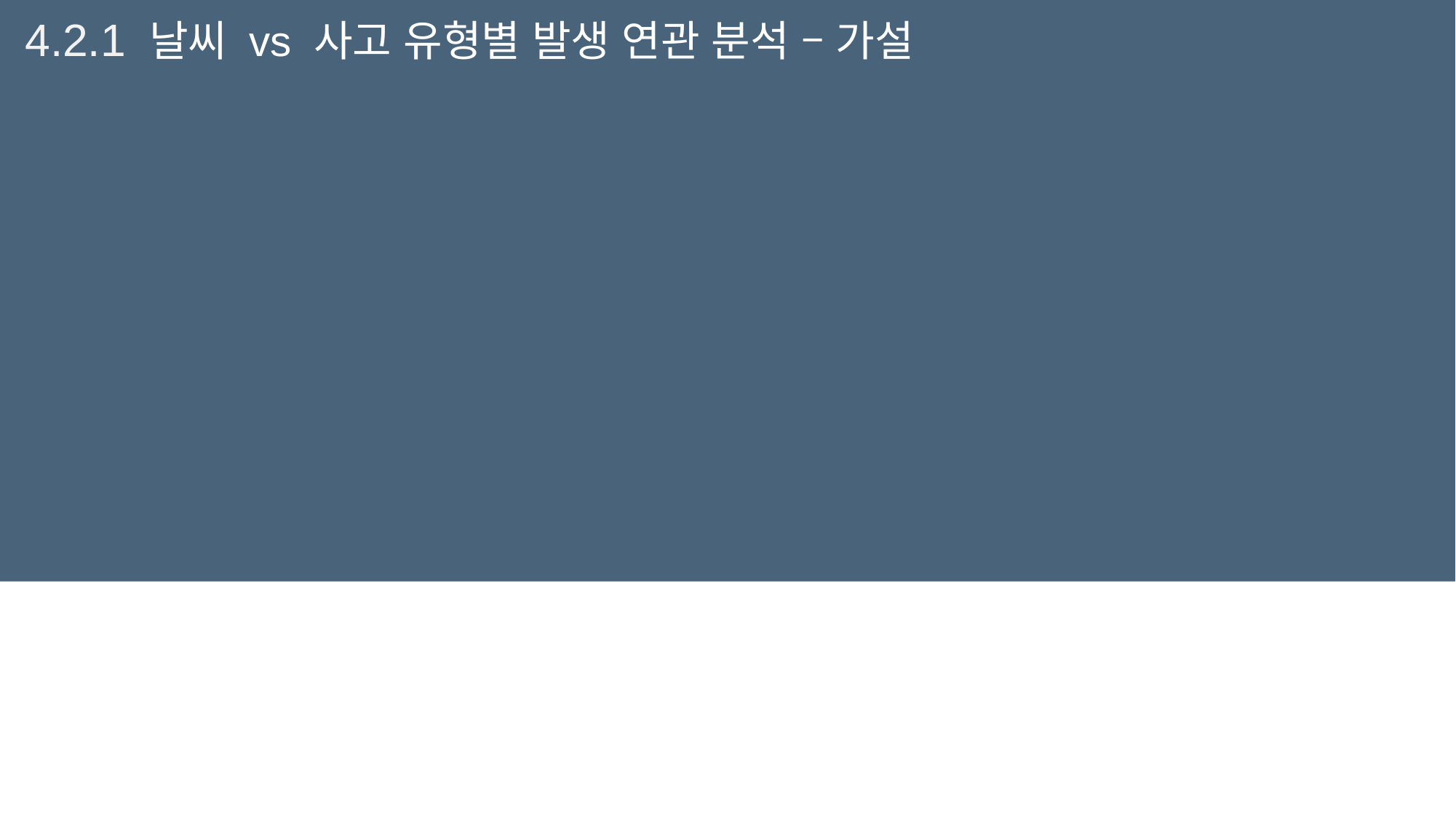

4.2.1 날씨 vs 사고 유형별 발생 연관 분석 – 가설